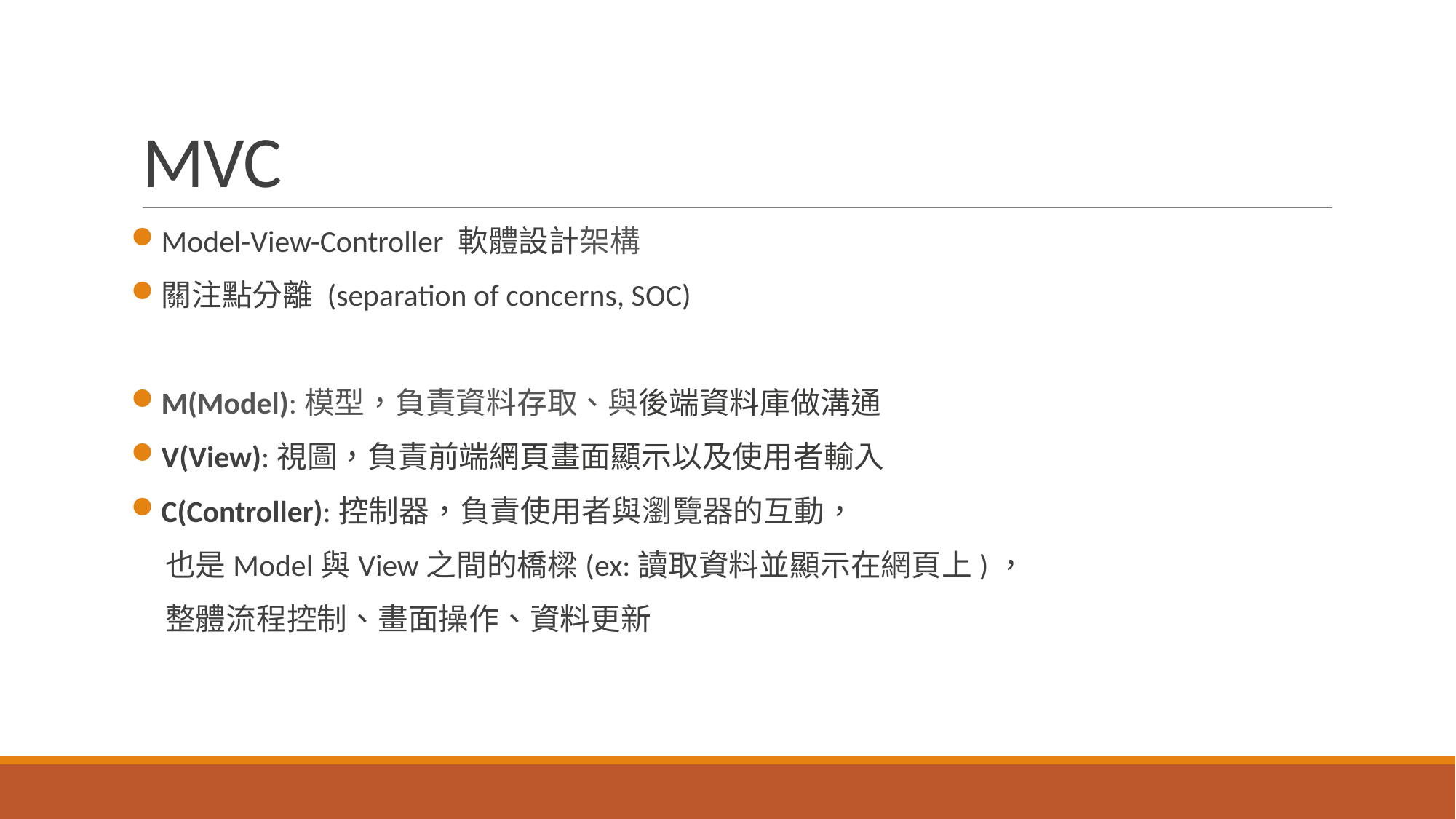

# MVC
Model-View-Controller 軟體設計架構
關注點分離 (separation of concerns, SOC)

M(Model):模型，負責資料存取、與後端資料庫做溝通
V(View):視圖，負責前端網頁畫面顯示以及使用者輸入
C(Controller):控制器，負責使用者與瀏覽器的互動，
    也是Model與View之間的橋樑(ex:讀取資料並顯示在網頁上)，
    整體流程控制、畫面操作、資料更新